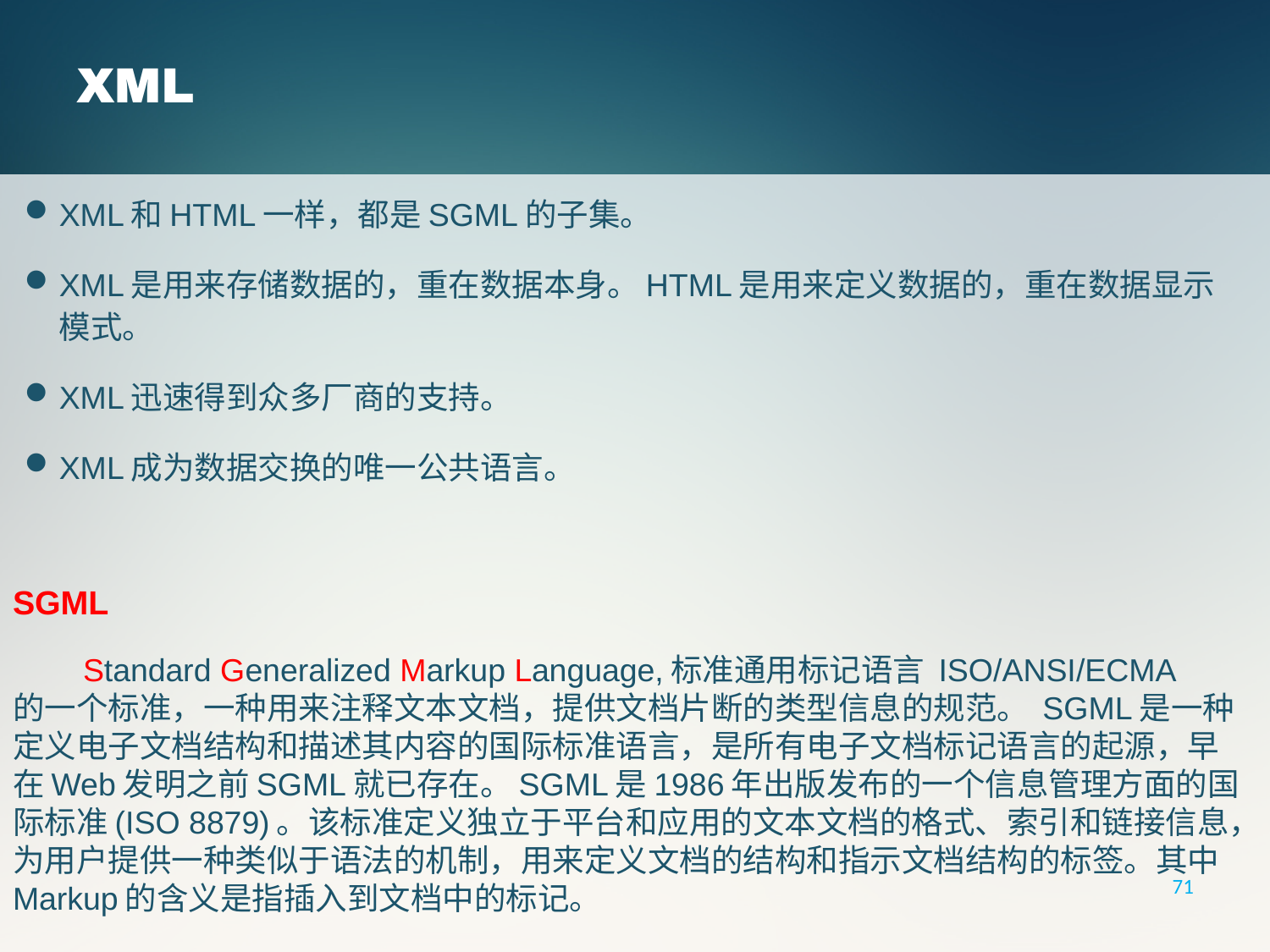

# XML
XML和HTML一样，都是SGML的子集。
XML是用来存储数据的，重在数据本身。HTML是用来定义数据的，重在数据显示模式。
XML迅速得到众多厂商的支持。
XML成为数据交换的唯一公共语言。

SGML
　　Standard Generalized Markup Language,标准通用标记语言 ISO/ANSI/ECMA
的一个标准，一种用来注释文本文档，提供文档片断的类型信息的规范。 SGML是一种定义电子文档结构和描述其内容的国际标准语言，是所有电子文档标记语言的起源，早在Web发明之前SGML就已存在。SGML是1986年出版发布的一个信息管理方面的国际标准(ISO 8879)。该标准定义独立于平台和应用的文本文档的格式、索引和链接信息，为用户提供一种类似于语法的机制，用来定义文档的结构和指示文档结构的标签。其中Markup的含义是指插入到文档中的标记。
71